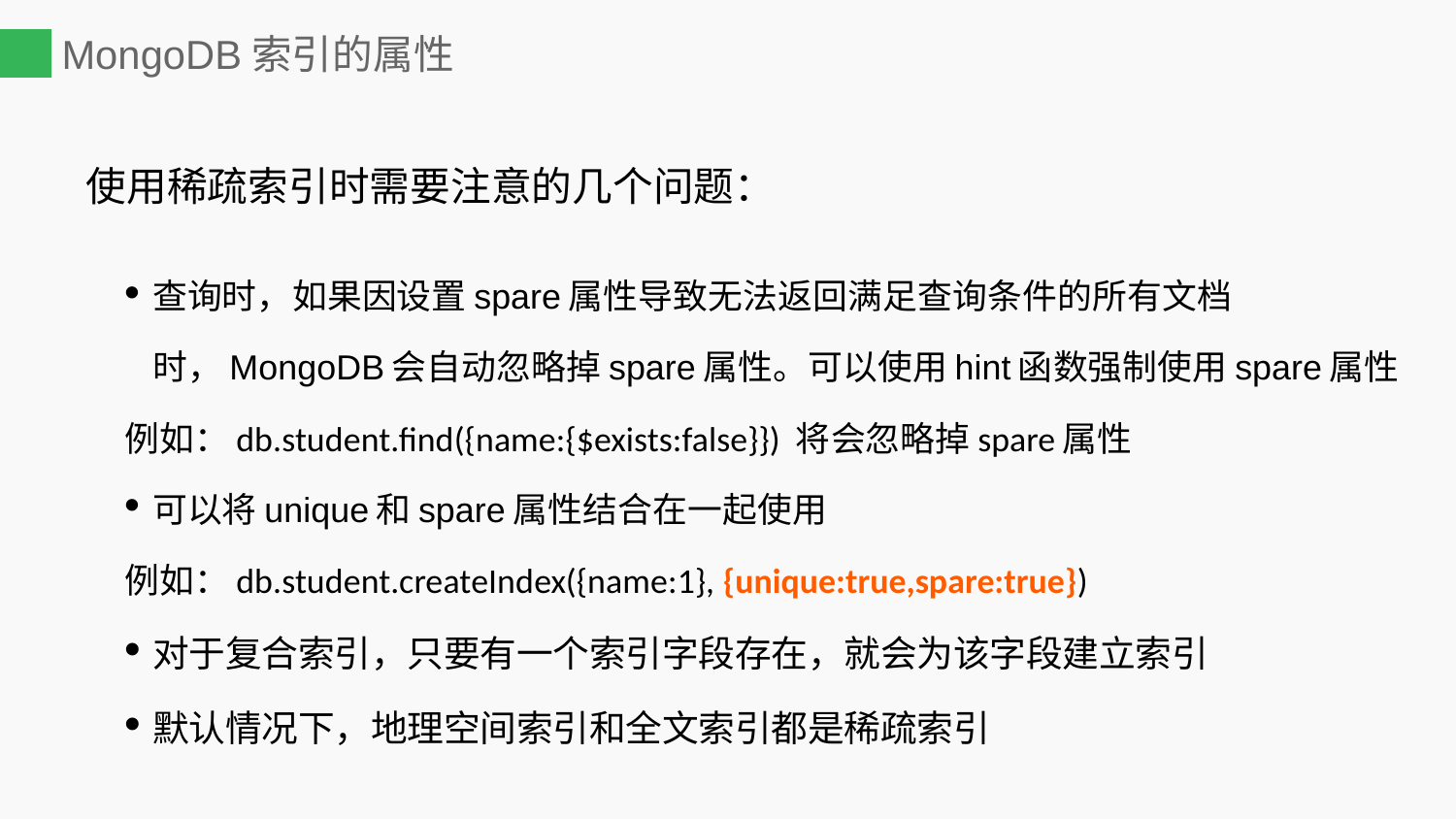

# MongoDB索引的属性
使用稀疏索引时需要注意的几个问题：

查询时，如果因设置spare属性导致无法返回满足查询条件的所有文档时，MongoDB会自动忽略掉spare属性。可以使用hint函数强制使用spare属性
例如：db.student.find({name:{$exists:false}}) 将会忽略掉spare属性
可以将unique和spare属性结合在一起使用
例如：db.student.createIndex({name:1}, {unique:true,spare:true})
对于复合索引，只要有一个索引字段存在，就会为该字段建立索引
默认情况下，地理空间索引和全文索引都是稀疏索引